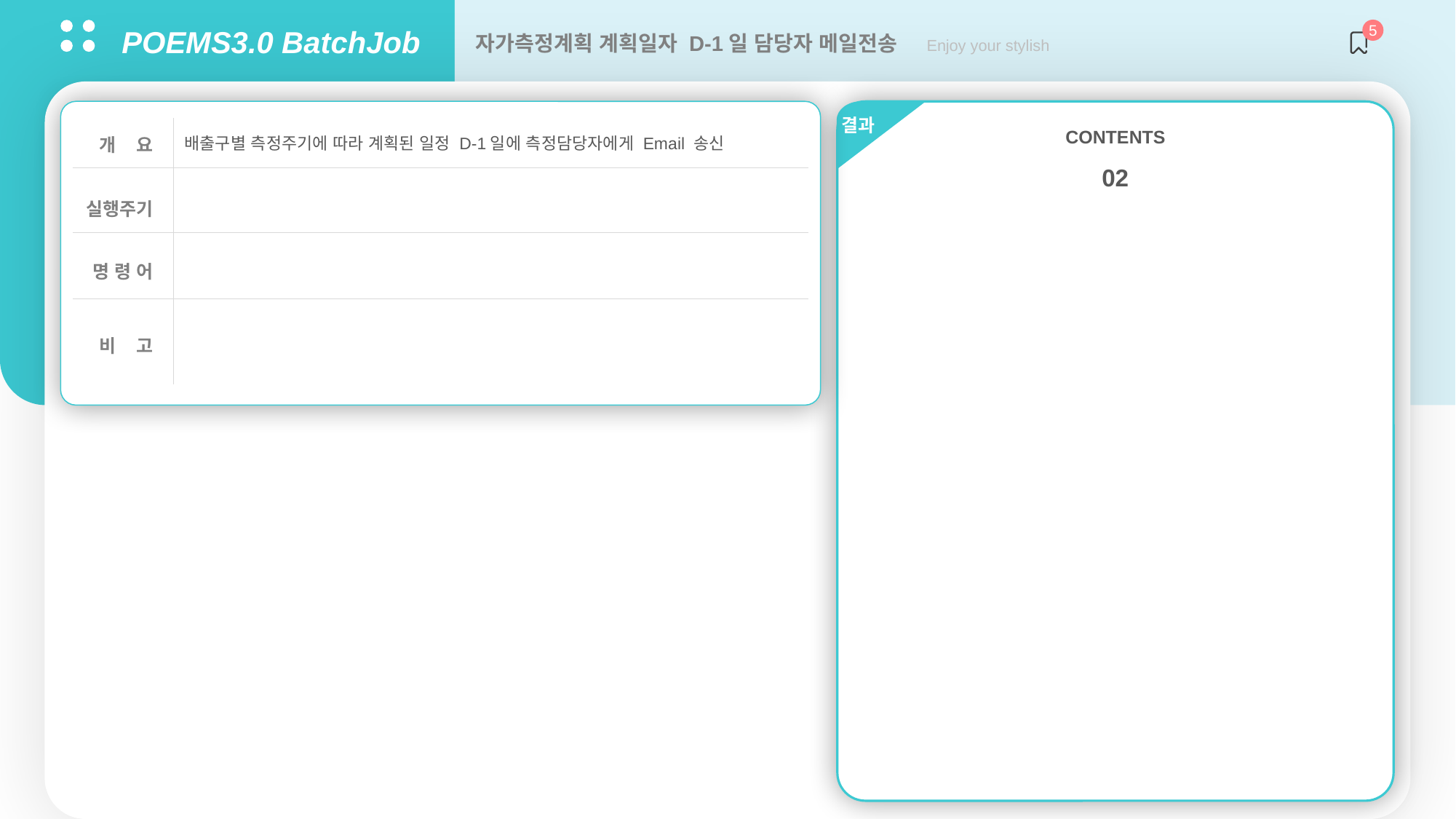

POEMS3.0 BatchJob

자가측정계획 계획일자 D-1일 담당자 메일전송    Enjoy your stylish
5

CONTENTS
02

결과
배출구별 측정주기에 따라 계획된 일정 D-1일에 측정담당자에게 Email 송신
개    요
실행주기
명 령 어
비    고